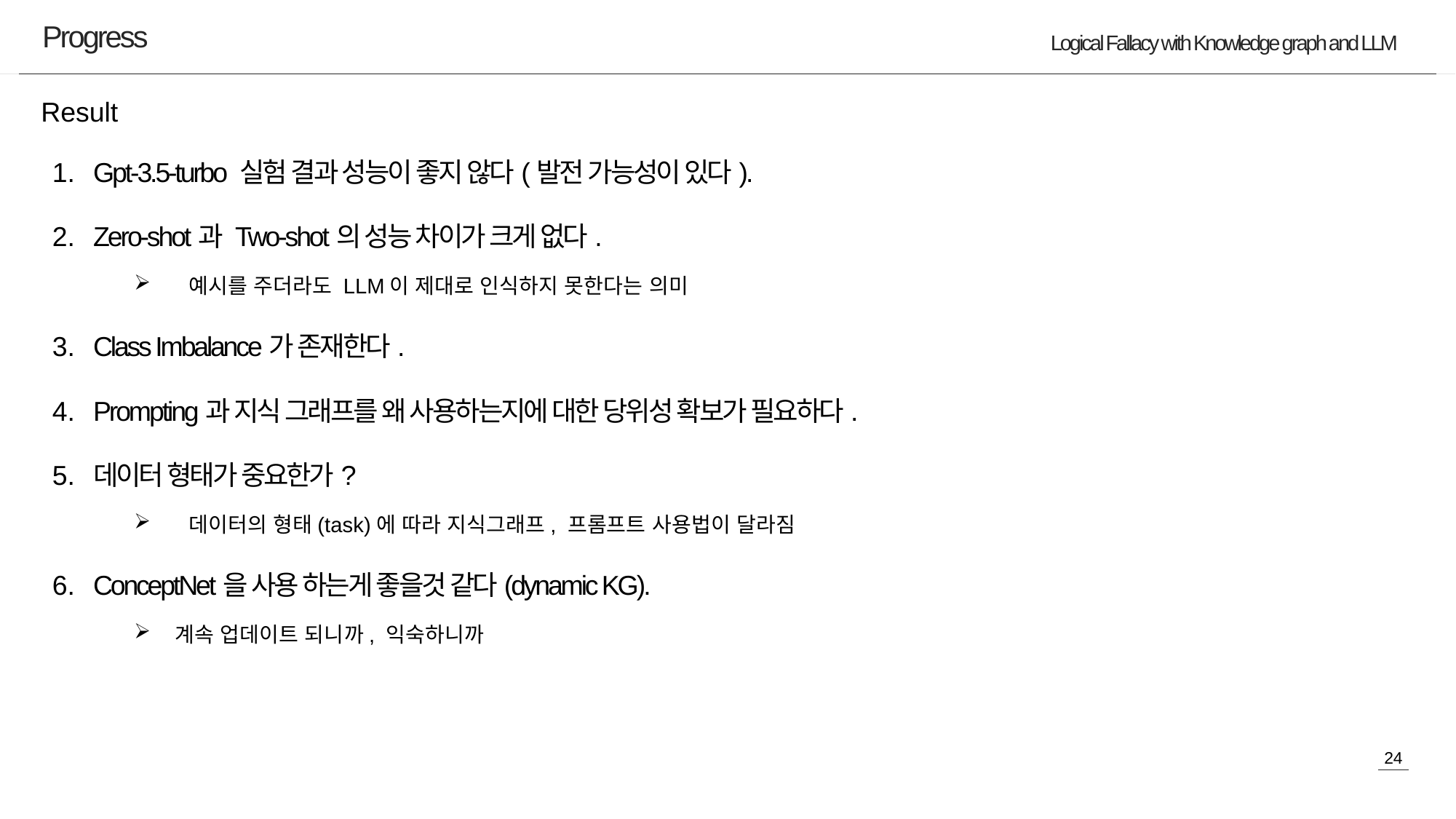

Progress
Result
Gpt-3.5-turbo 실험 결과 성능이 좋지 않다(발전 가능성이 있다).
Zero-shot과 Two-shot의 성능 차이가 크게 없다.
예시를 주더라도 LLM이 제대로 인식하지 못한다는 의미
Class Imbalance가 존재한다.
Prompting과 지식 그래프를 왜 사용하는지에 대한 당위성 확보가 필요하다.
데이터 형태가 중요한가?
데이터의 형태(task)에 따라 지식그래프, 프롬프트 사용법이 달라짐
ConceptNet을 사용 하는게 좋을것 같다(dynamic KG).
계속 업데이트 되니까, 익숙하니까